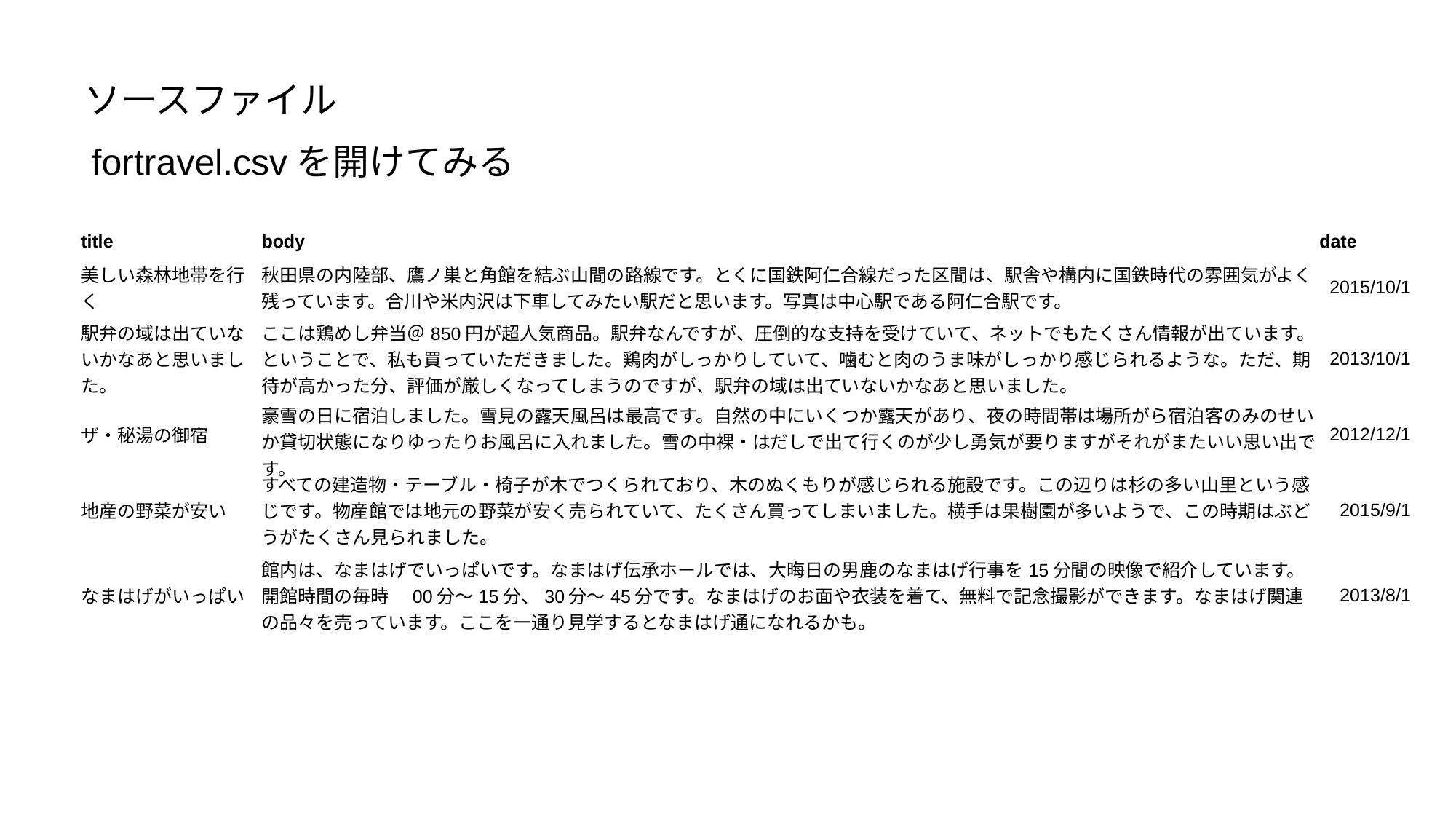

ソースファイル
fortravel.csvを開けてみる
| title | body | date |
| --- | --- | --- |
| 美しい森林地帯を行く | 秋田県の内陸部、鷹ノ巣と角館を結ぶ山間の路線です。とくに国鉄阿仁合線だった区間は、駅舎や構内に国鉄時代の雰囲気がよく残っています。合川や米内沢は下車してみたい駅だと思います。写真は中心駅である阿仁合駅です。 | 2015/10/1 |
| 駅弁の域は出ていないかなあと思いました。 | ここは鶏めし弁当＠850円が超人気商品。駅弁なんですが、圧倒的な支持を受けていて、ネットでもたくさん情報が出ています。ということで、私も買っていただきました。鶏肉がしっかりしていて、噛むと肉のうま味がしっかり感じられるような。ただ、期待が高かった分、評価が厳しくなってしまうのですが、駅弁の域は出ていないかなあと思いました。 | 2013/10/1 |
| ザ・秘湯の御宿 | 豪雪の日に宿泊しました。雪見の露天風呂は最高です。自然の中にいくつか露天があり、夜の時間帯は場所がら宿泊客のみのせいか貸切状態になりゆったりお風呂に入れました。雪の中裸・はだしで出て行くのが少し勇気が要りますがそれがまたいい思い出です。 | 2012/12/1 |
| 地産の野菜が安い | すべての建造物・テーブル・椅子が木でつくられており、木のぬくもりが感じられる施設です。この辺りは杉の多い山里という感じです。物産館では地元の野菜が安く売られていて、たくさん買ってしまいました。横手は果樹園が多いようで、この時期はぶどうがたくさん見られました。 | 2015/9/1 |
| なまはげがいっぱい | 館内は、なまはげでいっぱいです。なまはげ伝承ホールでは、大晦日の男鹿のなまはげ行事を15分間の映像で紹介しています。開館時間の毎時　00分～15分、30分～45分です。なまはげのお面や衣装を着て、無料で記念撮影ができます。なまはげ関連の品々を売っています。ここを一通り見学するとなまはげ通になれるかも。 | 2013/8/1 |